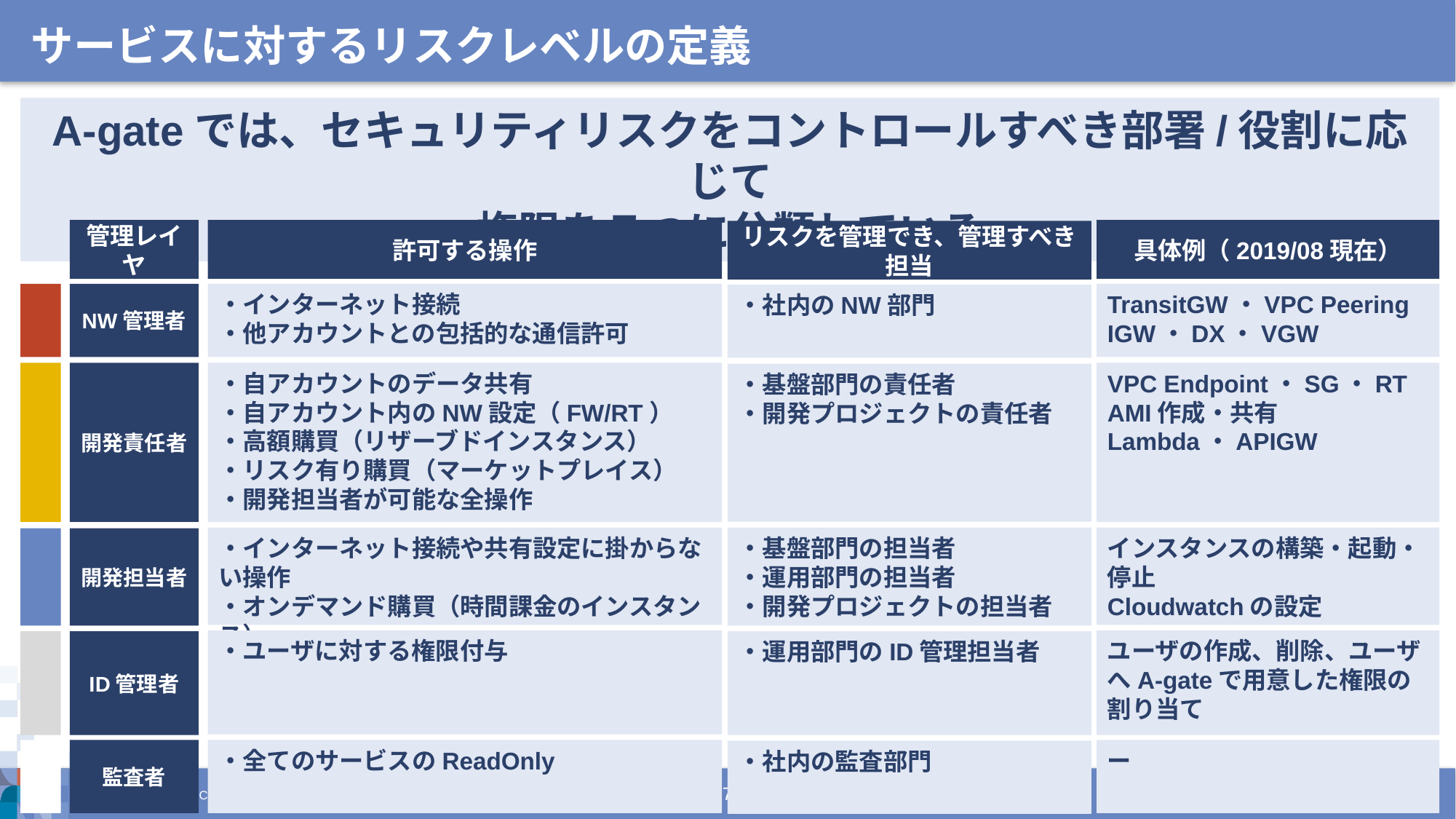

サービスに対するリスクレベルの定義
A-gateでは、セキュリティリスクをコントロールすべき部署/役割に応じて
権限を７つに分類している
具体例（2019/08現在）
管理レイヤ
許可する操作
リスクを管理でき、管理すべき担当
・インターネット接続
・他アカウントとの包括的な通信許可
TransitGW・VPC Peering
IGW・DX・VGW

NW管理者
・社内のNW部門
・自アカウントのデータ共有
・自アカウント内のNW設定（FW/RT）
・高額購買（リザーブドインスタンス）
・リスク有り購買（マーケットプレイス）
・開発担当者が可能な全操作
VPC Endpoint・SG・RT
AMI作成・共有
Lambda・APIGW

開発責任者
・基盤部門の責任者
・開発プロジェクトの責任者

・基盤部門の担当者
・運用部門の担当者
・開発プロジェクトの担当者
・インターネット接続や共有設定に掛からない操作
・オンデマンド購買（時間課金のインスタンス）
　→要するに情報漏洩の心配のない全操作
インスタンスの構築・起動・停止
Cloudwatchの設定

開発担当者
・ユーザに対する権限付与
ユーザの作成、削除、ユーザへA-gateで用意した権限の割り当て

ID管理者
・運用部門のID管理担当者
・全てのサービスのReadOnly
ー

監査者
・社内の監査部門